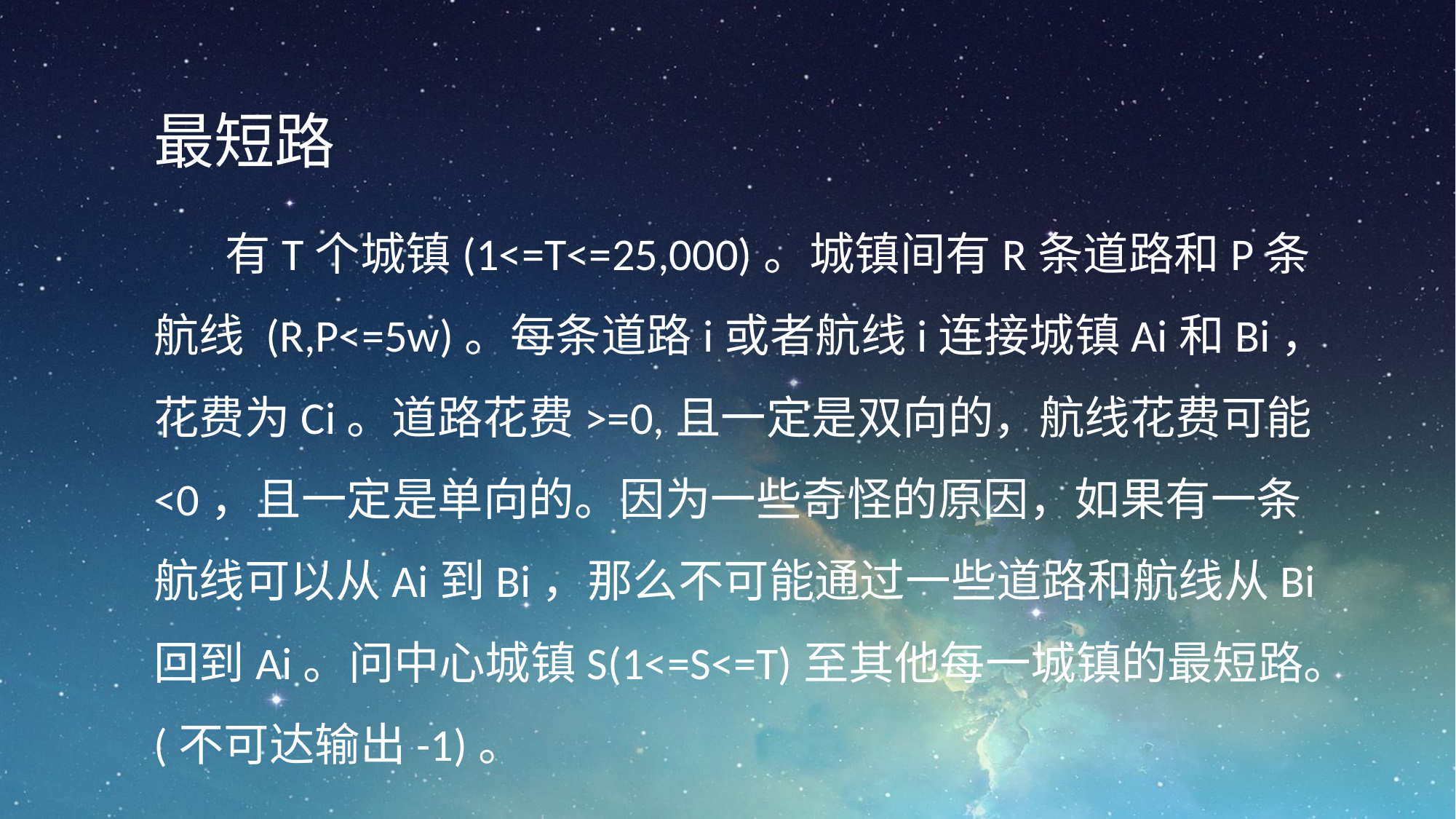

最短路
有T个城镇(1<=T<=25,000)。城镇间有R条道路和P条航线 (R,P<=5w)。每条道路i或者航线i连接城镇Ai和Bi，花费为Ci。道路花费>=0,且一定是双向的，航线花费可能<0，且一定是单向的。因为一些奇怪的原因，如果有一条航线可以从Ai到Bi，那么不可能通过一些道路和航线从Bi回到Ai。问中心城镇S(1<=S<=T)至其他每一城镇的最短路。(不可达输出-1)。